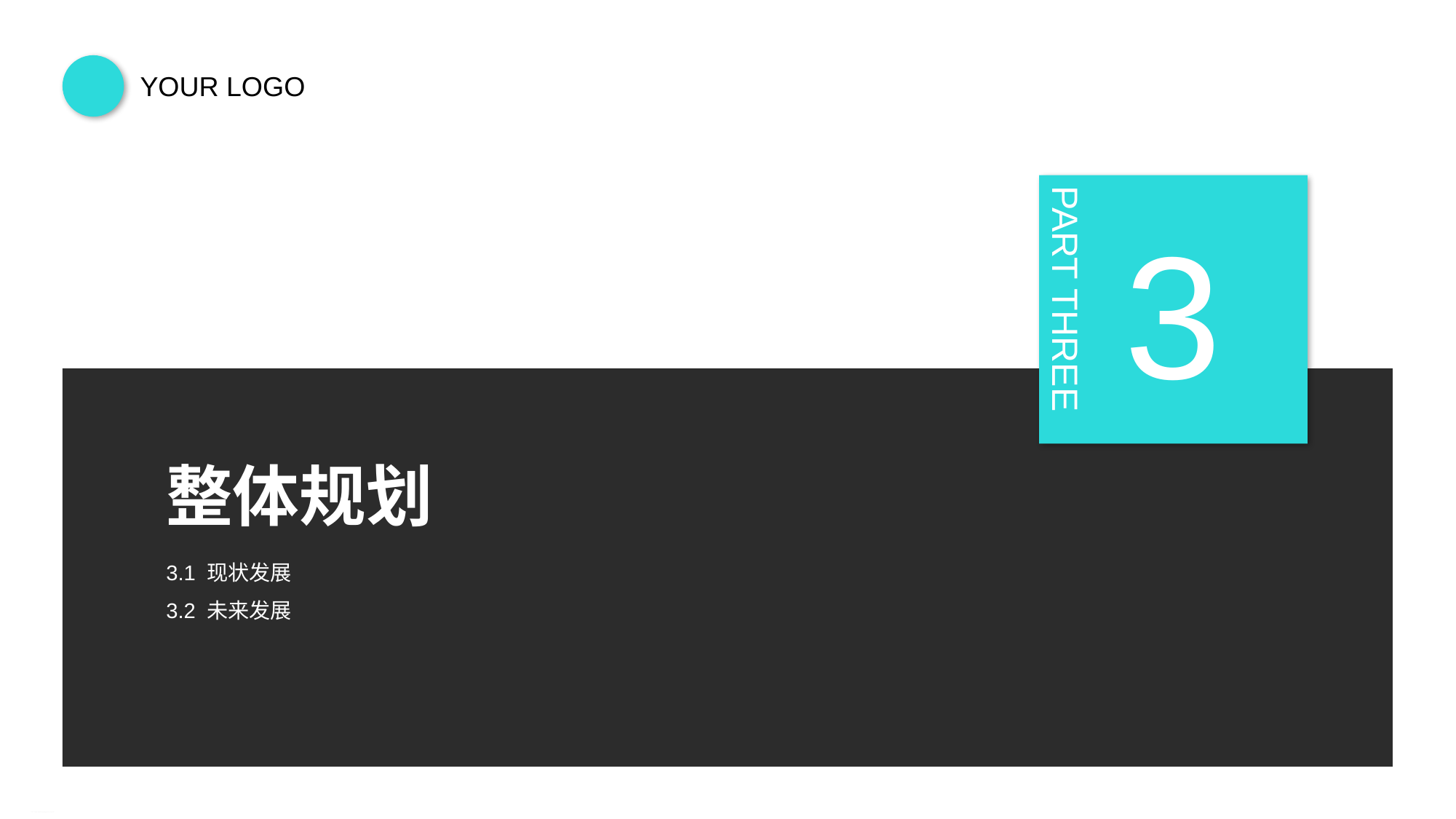

YOUR LOGO
3
PART THREE

整体规划
3.1 现状发展
3.2 未来发展

PPT下载 http://www.1ppt.com/xiazai/